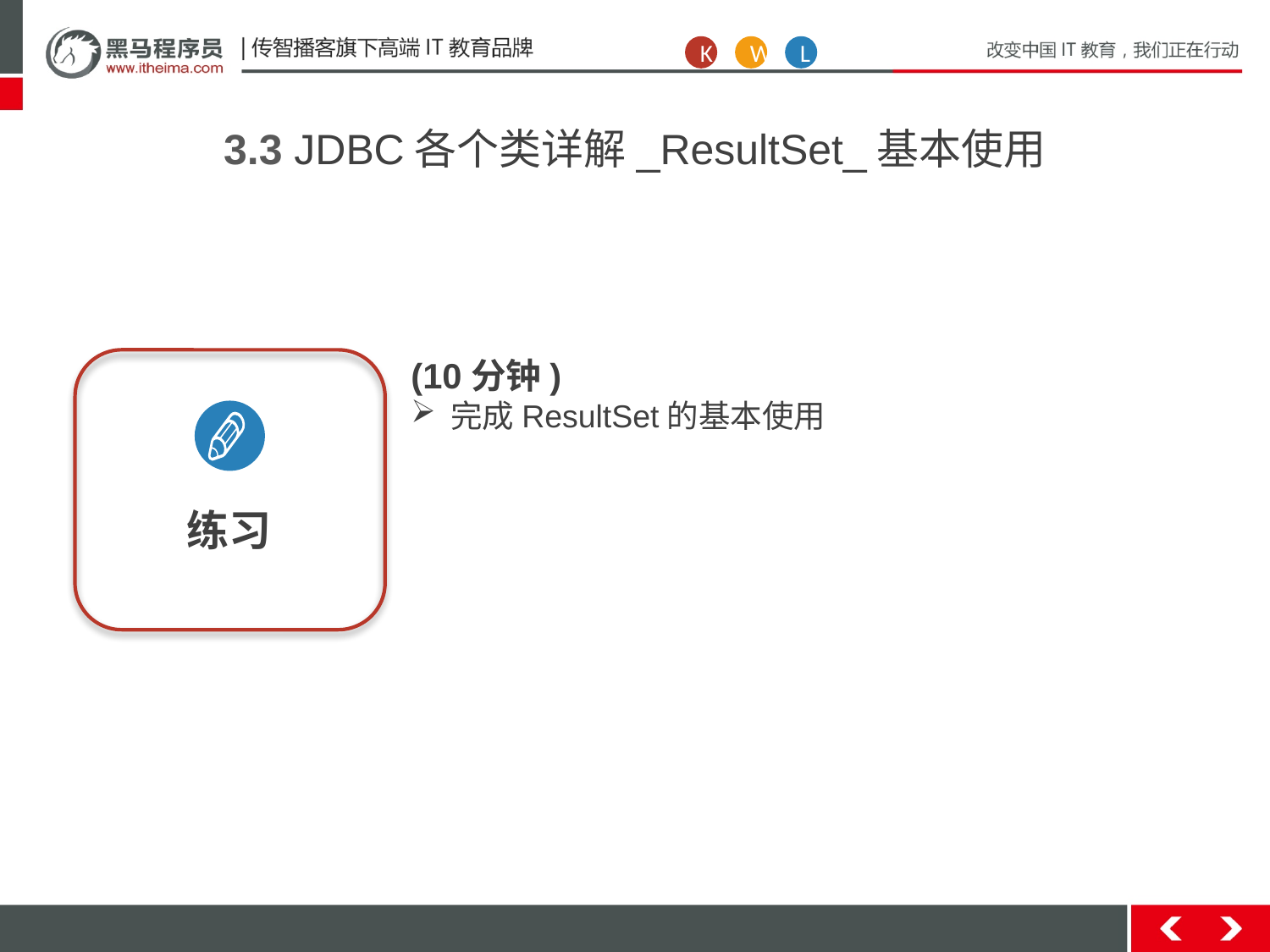

K
W
L
3.3 JDBC各个类详解_ResultSet_基本使用

(10分钟)
完成ResultSet的基本使用

练习